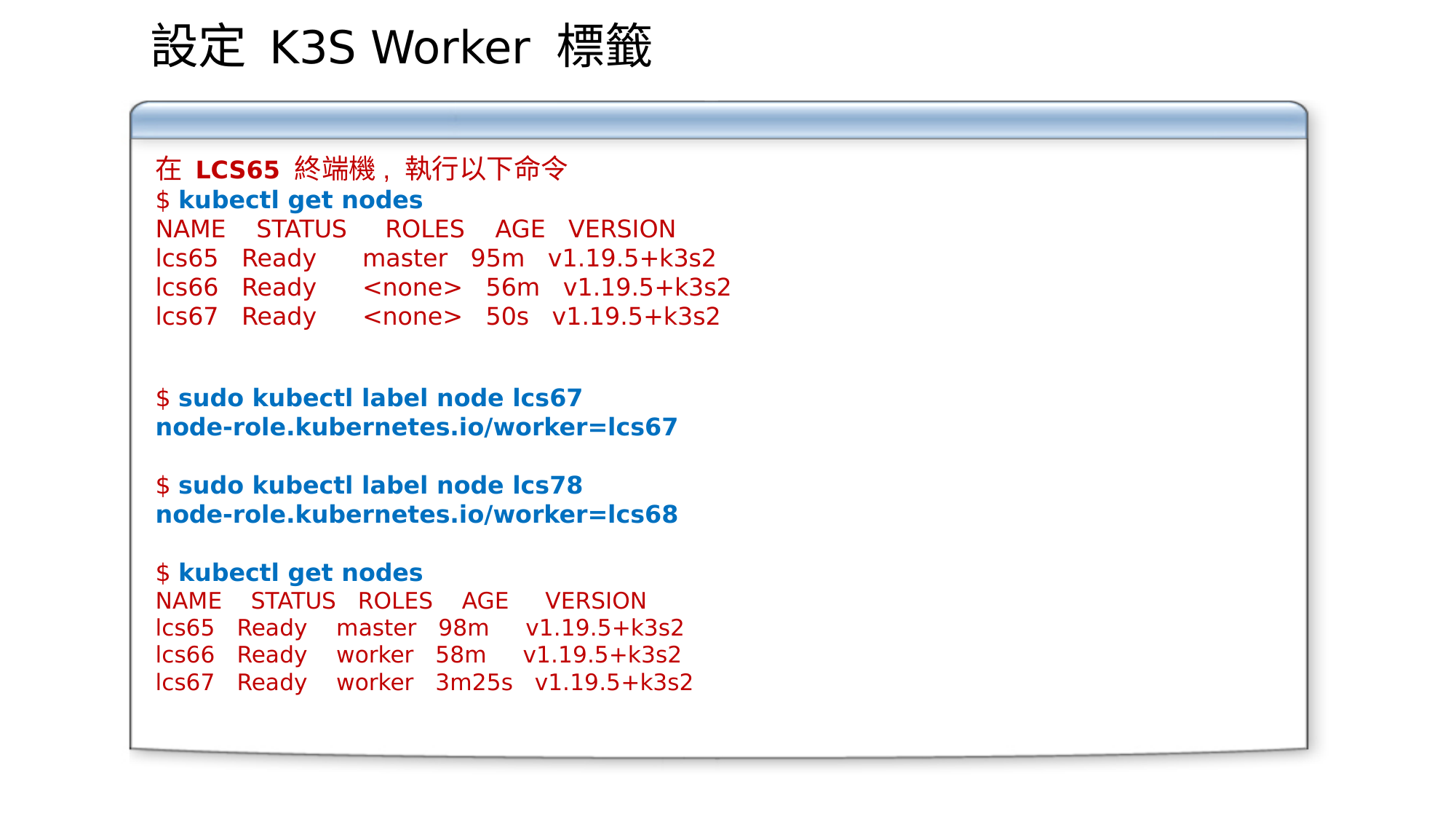

# 設定 K3S Worker 標籤
在 LCS65 終端機, 執行以下命令
$ kubectl get nodes
NAME    STATUS     ROLES    AGE   VERSION
lcs65   Ready      master   95m   v1.19.5+k3s2
lcs66   Ready      <none>   56m   v1.19.5+k3s2
lcs67   Ready      <none>   50s   v1.19.5+k3s2

$ sudo kubectl label node lcs67 node-role.kubernetes.io/worker=lcs67

$ sudo kubectl label node lcs78 node-role.kubernetes.io/worker=lcs68

$ kubectl get nodes
NAME    STATUS   ROLES    AGE     VERSION
lcs65   Ready    master   98m     v1.19.5+k3s2
lcs66   Ready    worker   58m     v1.19.5+k3s2
lcs67   Ready    worker   3m25s   v1.19.5+k3s2